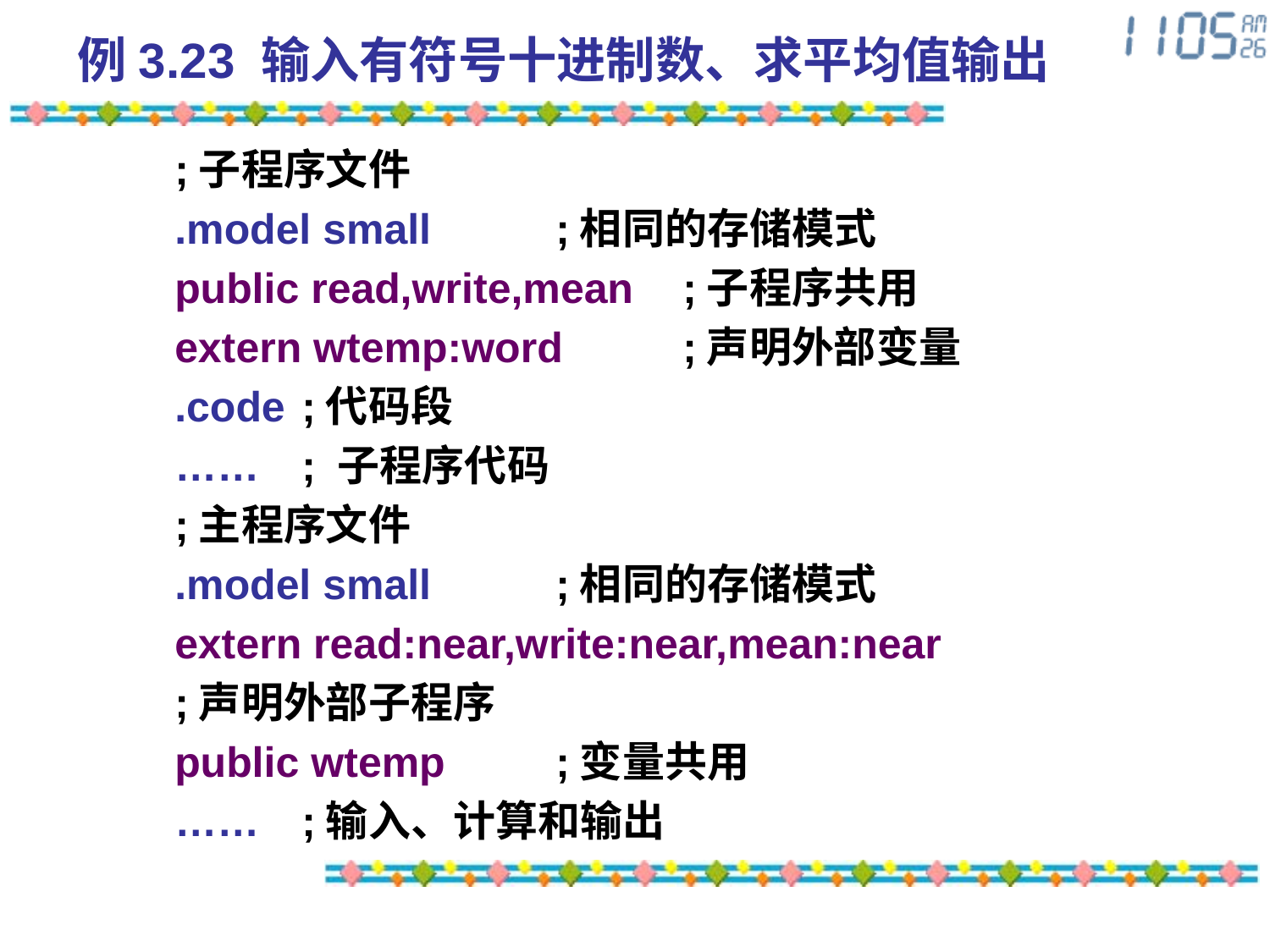

# 例3.23 输入有符号十进制数、求平均值输出
	;子程序文件
	.model small	;相同的存储模式
	public read,write,mean	;子程序共用
	extern wtemp:word	;声明外部变量
	.code	;代码段
	……	; 子程序代码
	;主程序文件
	.model small	;相同的存储模式
	extern read:near,write:near,mean:near
	;声明外部子程序
	public wtemp	;变量共用
	……	;输入、计算和输出